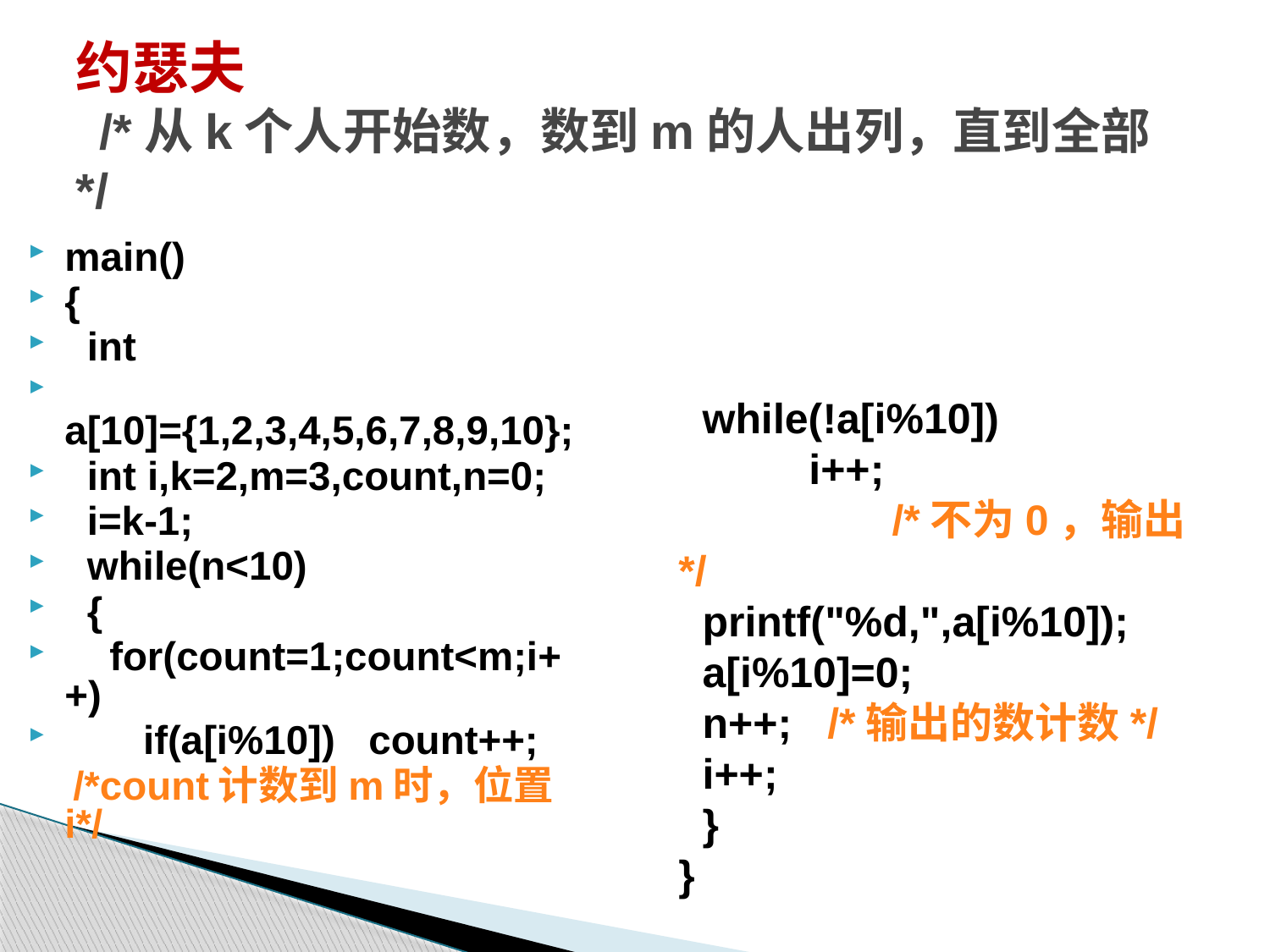

# 约瑟夫 /*从k个人开始数，数到m的人出列，直到全部*/
main()
{
  int
  a[10]={1,2,3,4,5,6,7,8,9,10};
  int i,k=2,m=3,count,n=0;
  i=k-1;
  while(n<10)
  {
    for(count=1;count<m;i++)
       if(a[i%10])   count++;
    /*count计数到m时，位置i*/
  while(!a[i%10])
           i++;
                  /*不为0，输出*/
  printf("%d,",a[i%10]);
  a[i%10]=0;
  n++;   /*输出的数计数*/
  i++;
  }
}